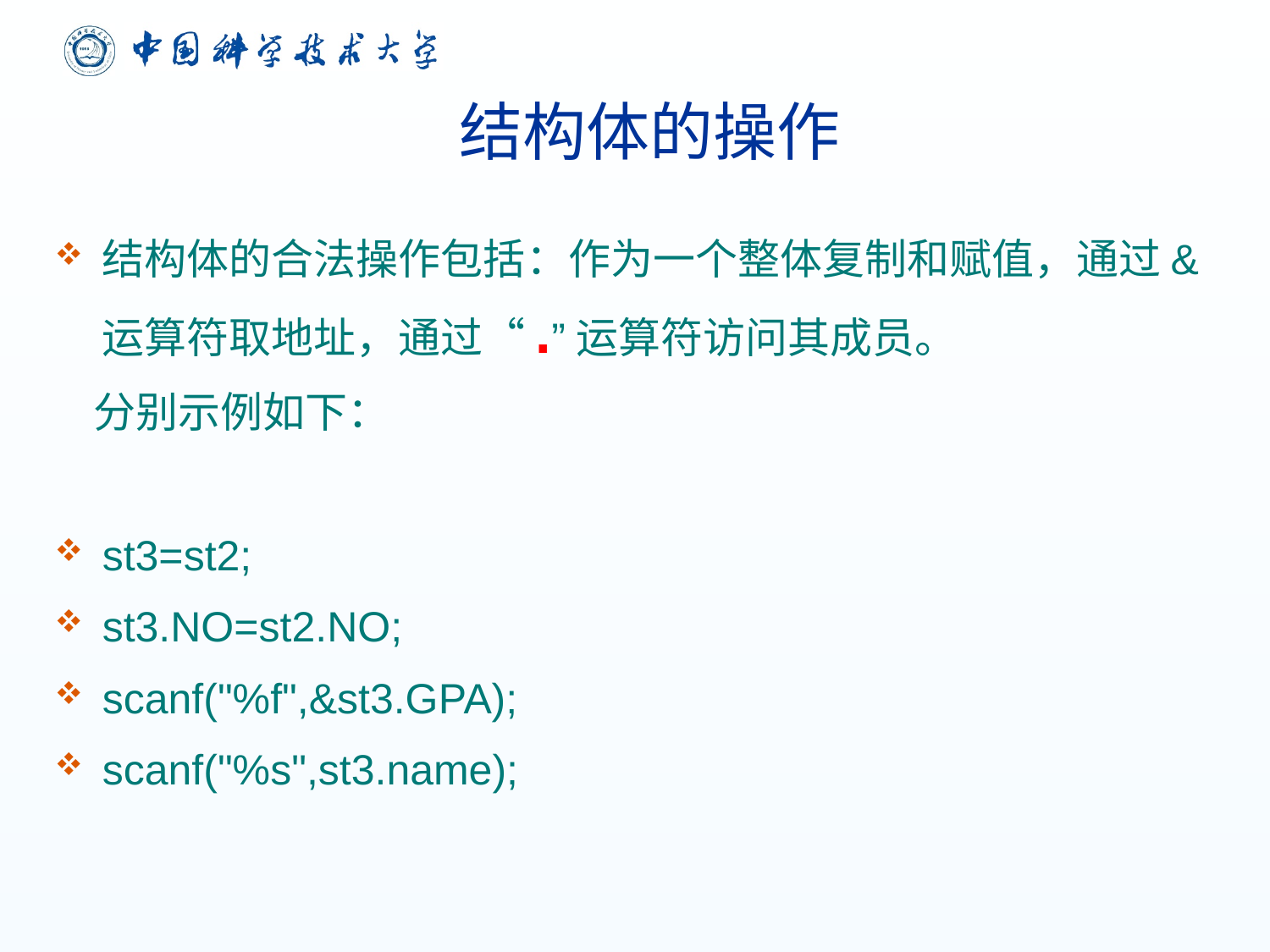

# 结构体的操作
结构体的合法操作包括：作为一个整体复制和赋值，通过&运算符取地址，通过“.”运算符访问其成员。
   分别示例如下：

st3=st2;
st3.NO=st2.NO;
scanf("%f",&st3.GPA);
scanf("%s",st3.name);